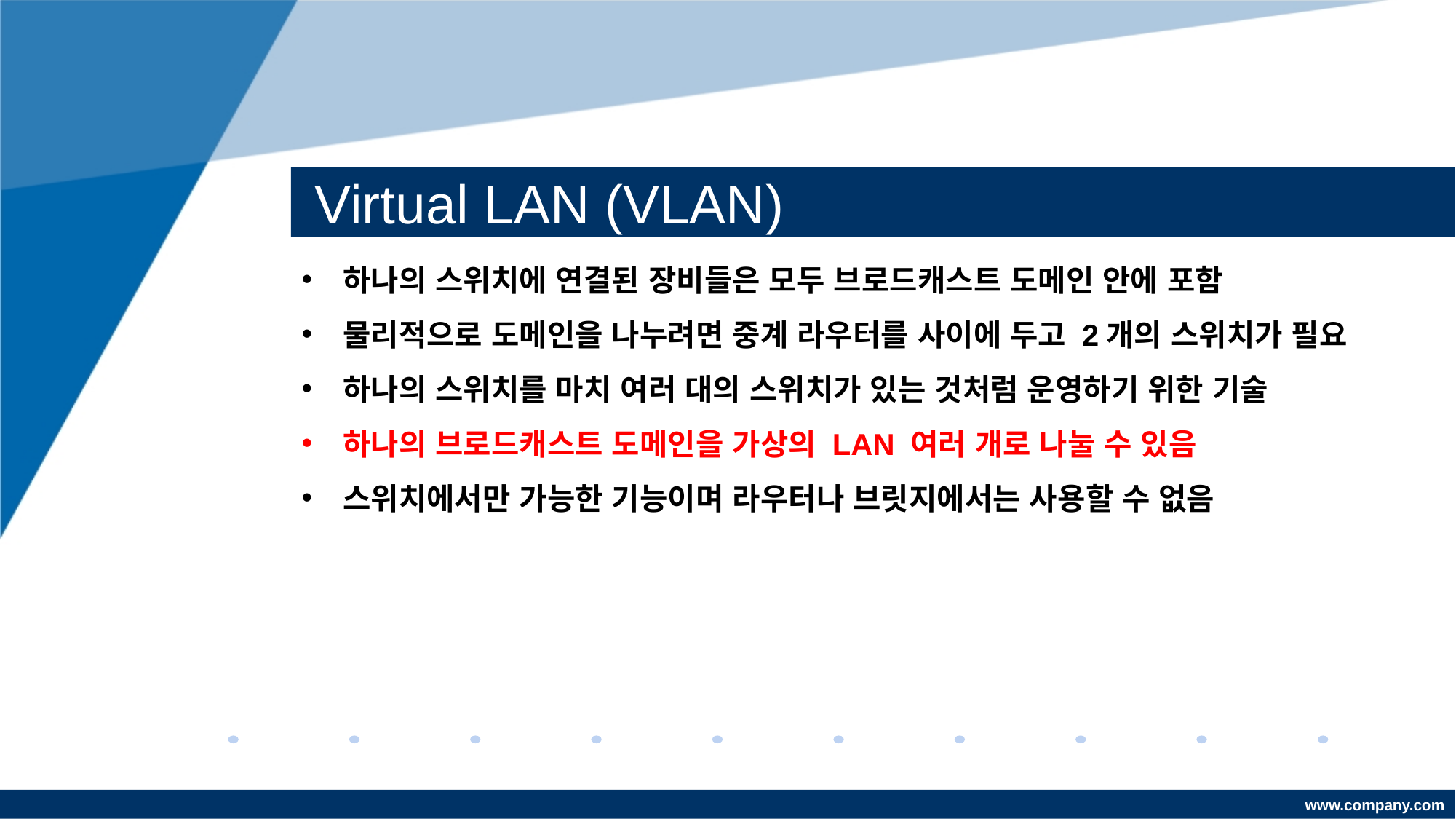

# Virtual LAN (VLAN)
하나의 스위치에 연결된 장비들은 모두 브로드캐스트 도메인 안에 포함
물리적으로 도메인을 나누려면 중계 라우터를 사이에 두고 2개의 스위치가 필요
하나의 스위치를 마치 여러 대의 스위치가 있는 것처럼 운영하기 위한 기술
하나의 브로드캐스트 도메인을 가상의 LAN 여러 개로 나눌 수 있음
스위치에서만 가능한 기능이며 라우터나 브릿지에서는 사용할 수 없음